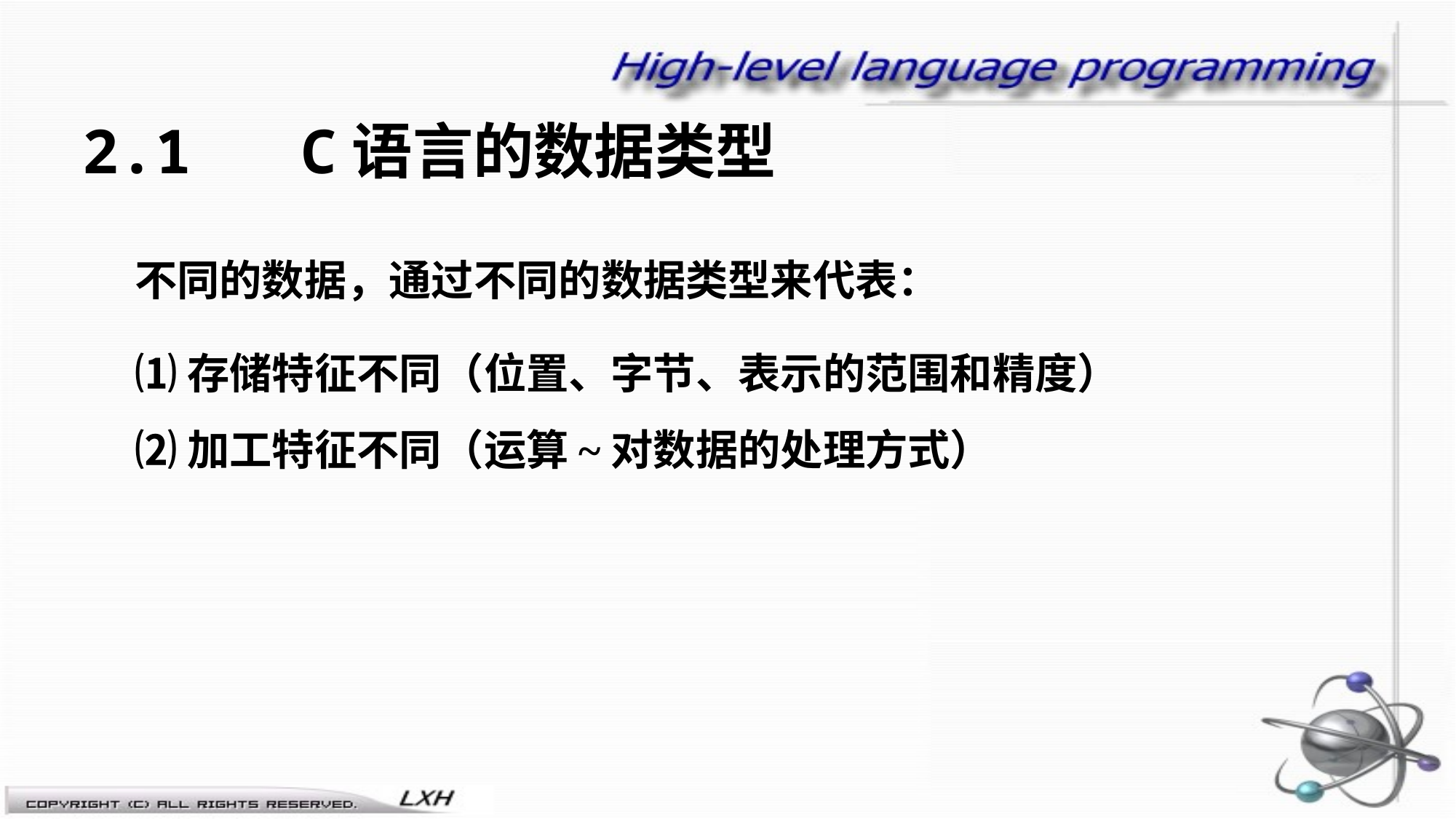

2.1   C语言的数据类型
不同的数据，通过不同的数据类型来代表：
⑴存储特征不同（位置、字节、表示的范围和精度）
⑵加工特征不同（运算~对数据的处理方式）